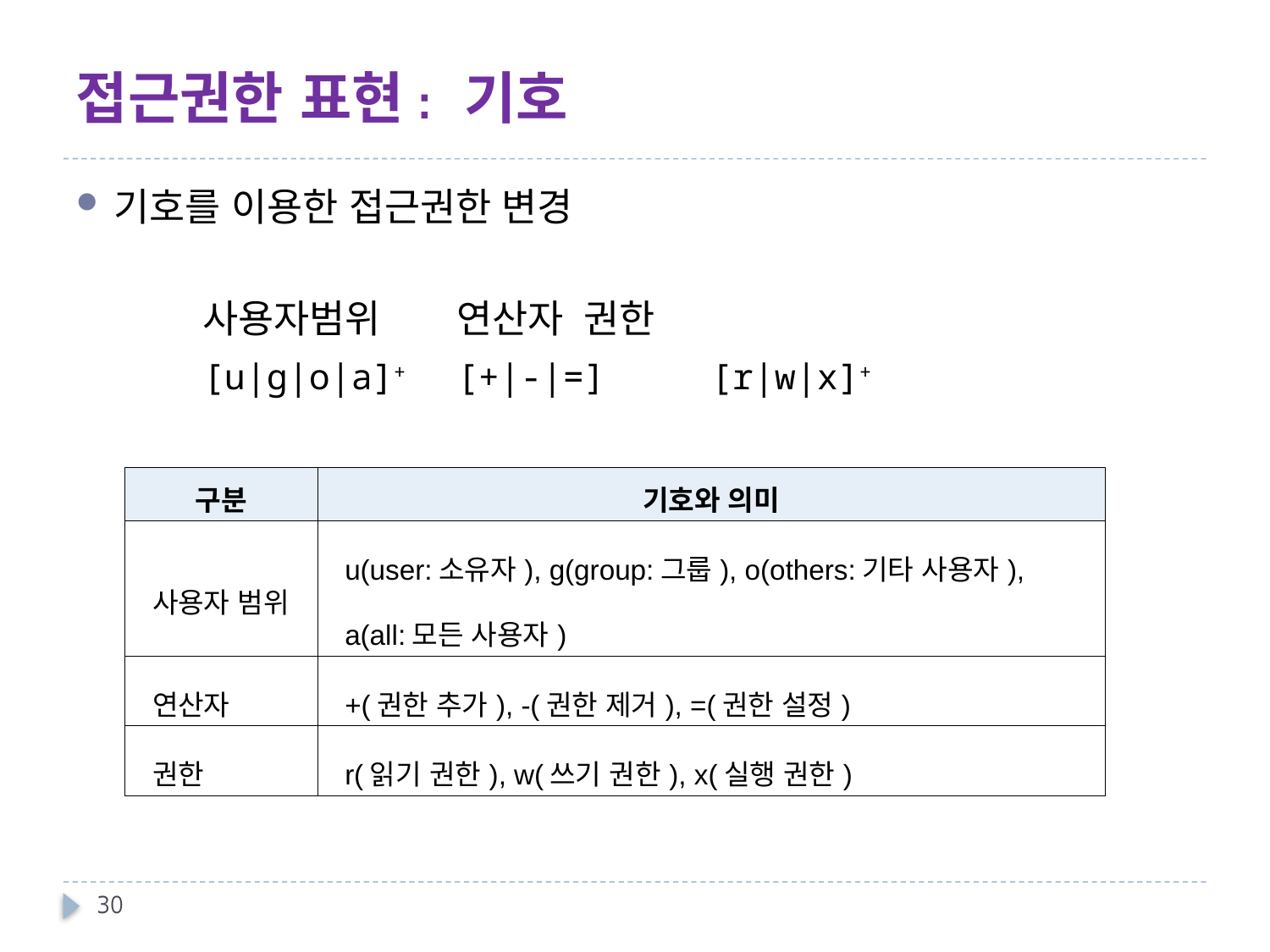

# 접근권한 표현: 기호
기호를 이용한 접근권한 변경

	사용자범위 	연산자 	권한
	[u|g|o|a]+ 	[+|-|=] 	[r|w|x]+

| 구분 | 기호와 의미 |
| --- | --- |
| 사용자 범위 | u(user:소유자), g(group:그룹), o(others:기타 사용자), a(all:모든 사용자) |
| 연산자 | +(권한 추가), -(권한 제거), =(권한 설정) |
| 권한 | r(읽기 권한), w(쓰기 권한), x(실행 권한) |
30